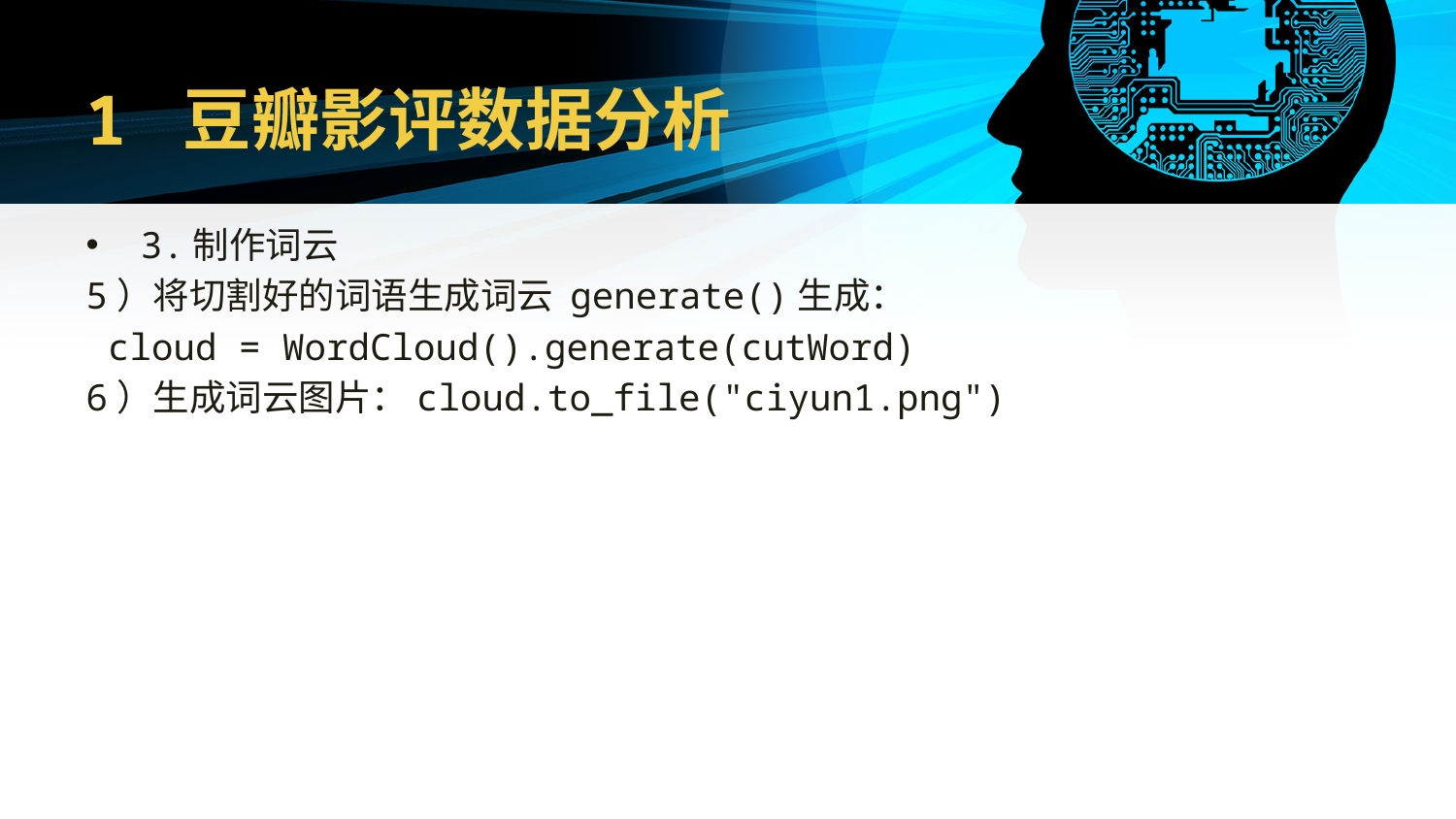

# 1 豆瓣影评数据分析
3.制作词云
5）将切割好的词语生成词云 generate()生成：
 cloud = WordCloud().generate(cutWord)
6）生成词云图片：cloud.to_file("ciyun1.png")